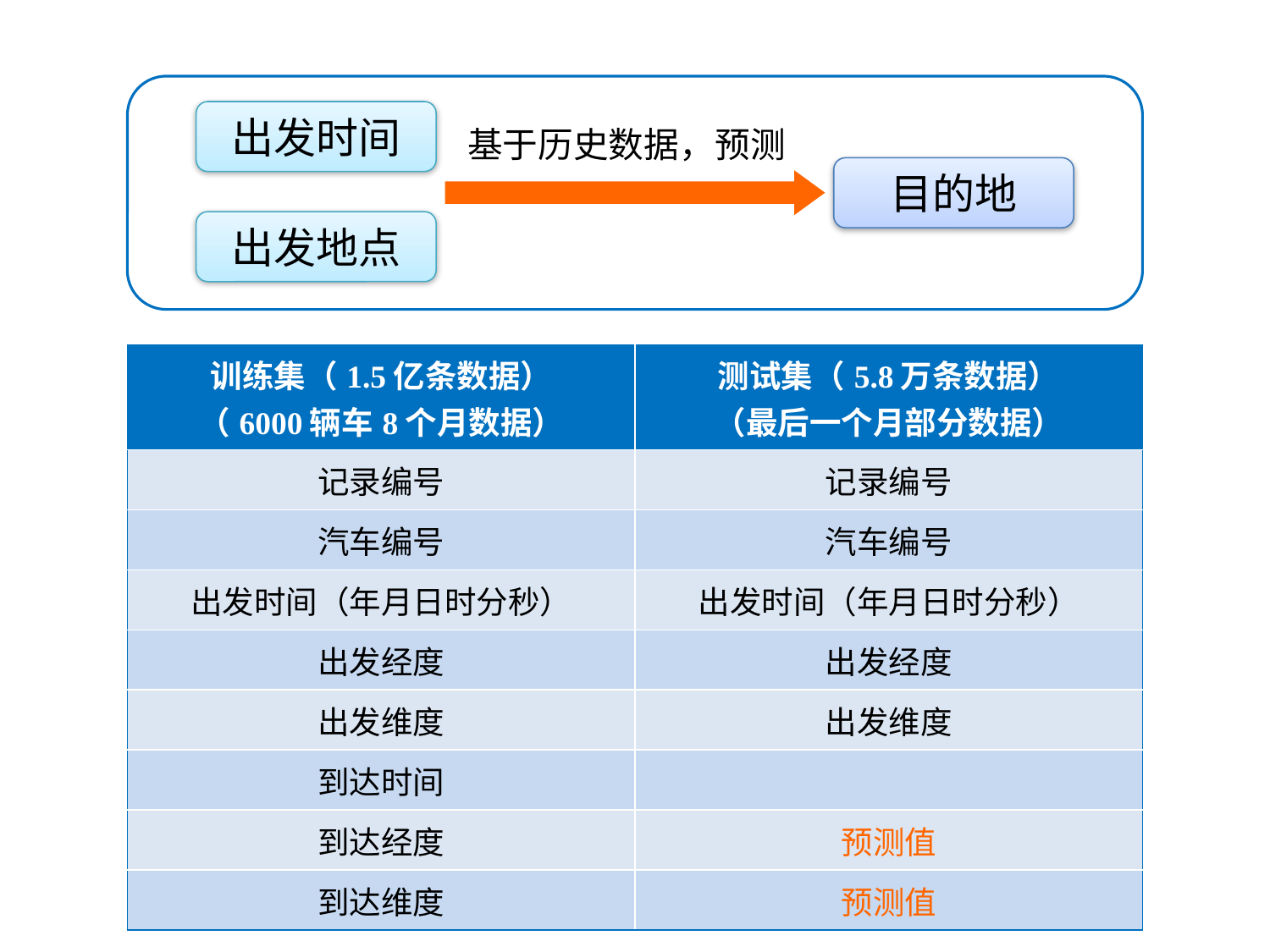

出发时间
基于历史数据，预测
目的地

出发地点
| 训练集（1.5亿条数据） （6000辆车8个月数据） | 测试集（5.8万条数据） （最后一个月部分数据） |
| --- | --- |
| 记录编号 | 记录编号 |
| 汽车编号 | 汽车编号 |
| 出发时间（年月日时分秒） | 出发时间（年月日时分秒） |
| 出发经度 | 出发经度 |
| 出发维度 | 出发维度 |
| 到达时间 |  |
| 到达经度 | 预测值 |
| 到达维度 | 预测值 |